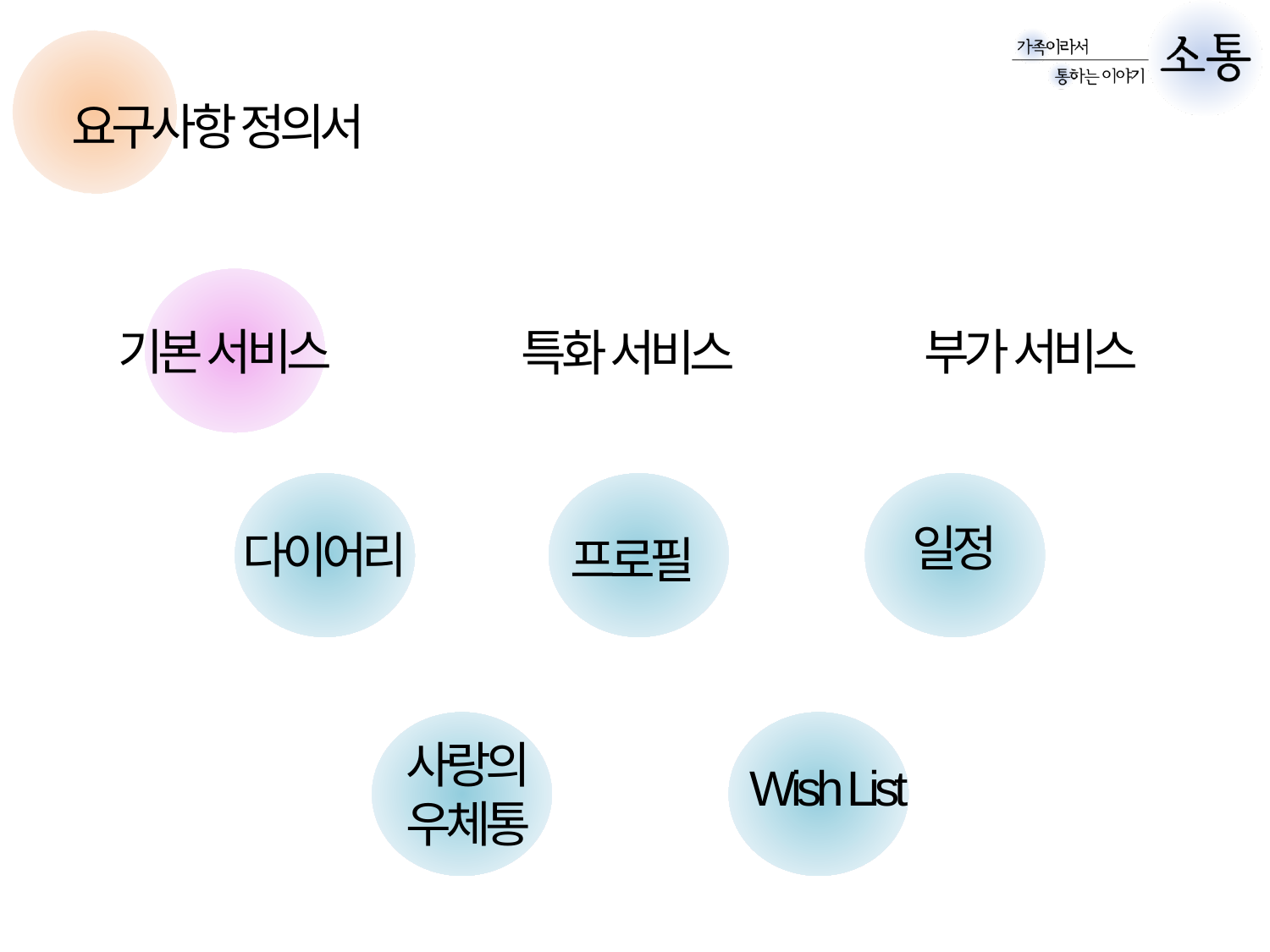

요구사항 정의서

기본 서비스
부가 서비스
특화 서비스

다이어리

프로필

일정

사랑의
우체통

Wish List